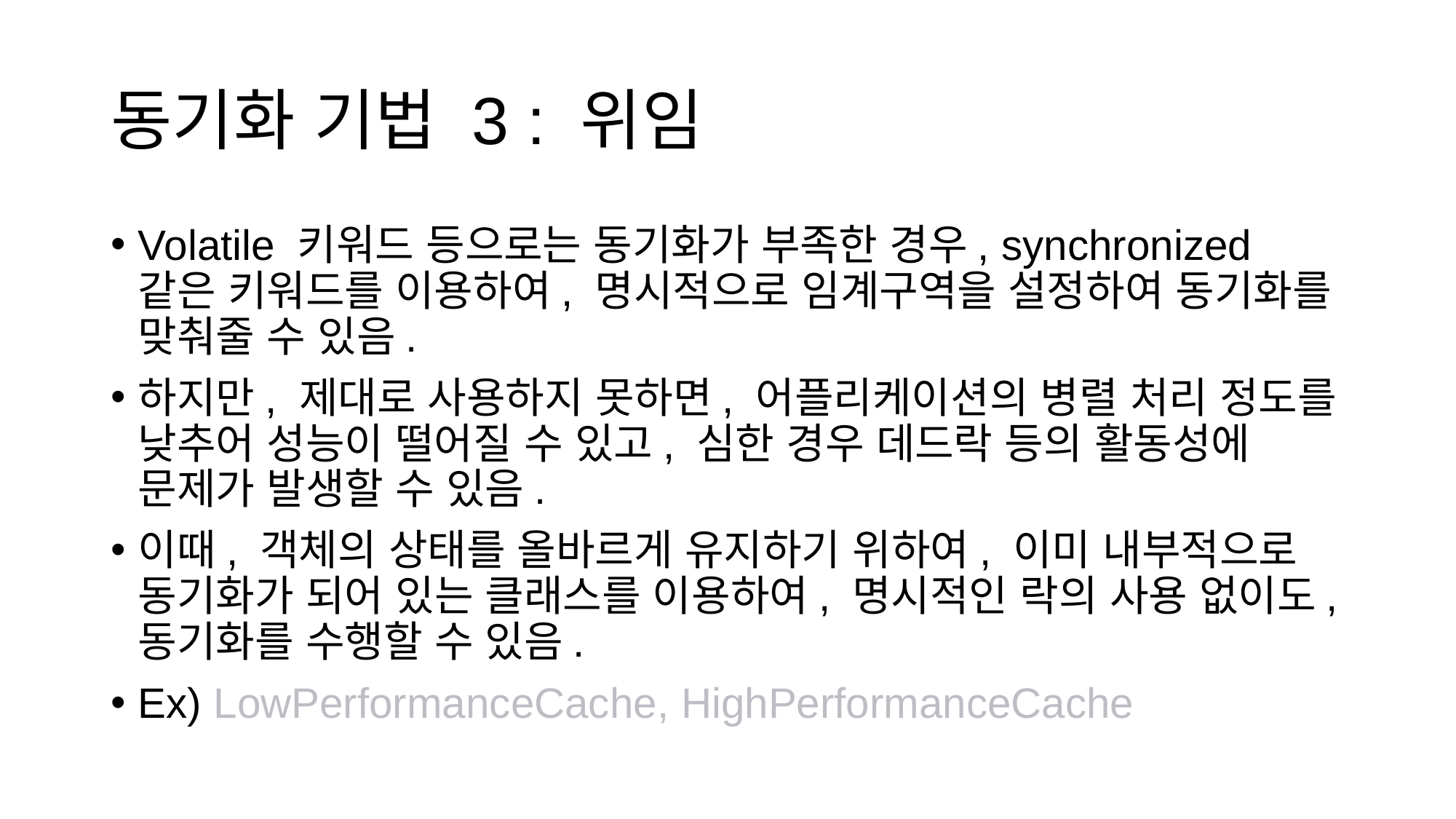

# 동기화 기법 3 : 위임
Volatile 키워드 등으로는 동기화가 부족한 경우, synchronized 같은 키워드를 이용하여, 명시적으로 임계구역을 설정하여 동기화를 맞춰줄 수 있음.
하지만, 제대로 사용하지 못하면, 어플리케이션의 병렬 처리 정도를 낮추어 성능이 떨어질 수 있고, 심한 경우 데드락 등의 활동성에 문제가 발생할 수 있음.
이때, 객체의 상태를 올바르게 유지하기 위하여, 이미 내부적으로 동기화가 되어 있는 클래스를 이용하여, 명시적인 락의 사용 없이도, 동기화를 수행할 수 있음.
Ex) LowPerformanceCache, HighPerformanceCache